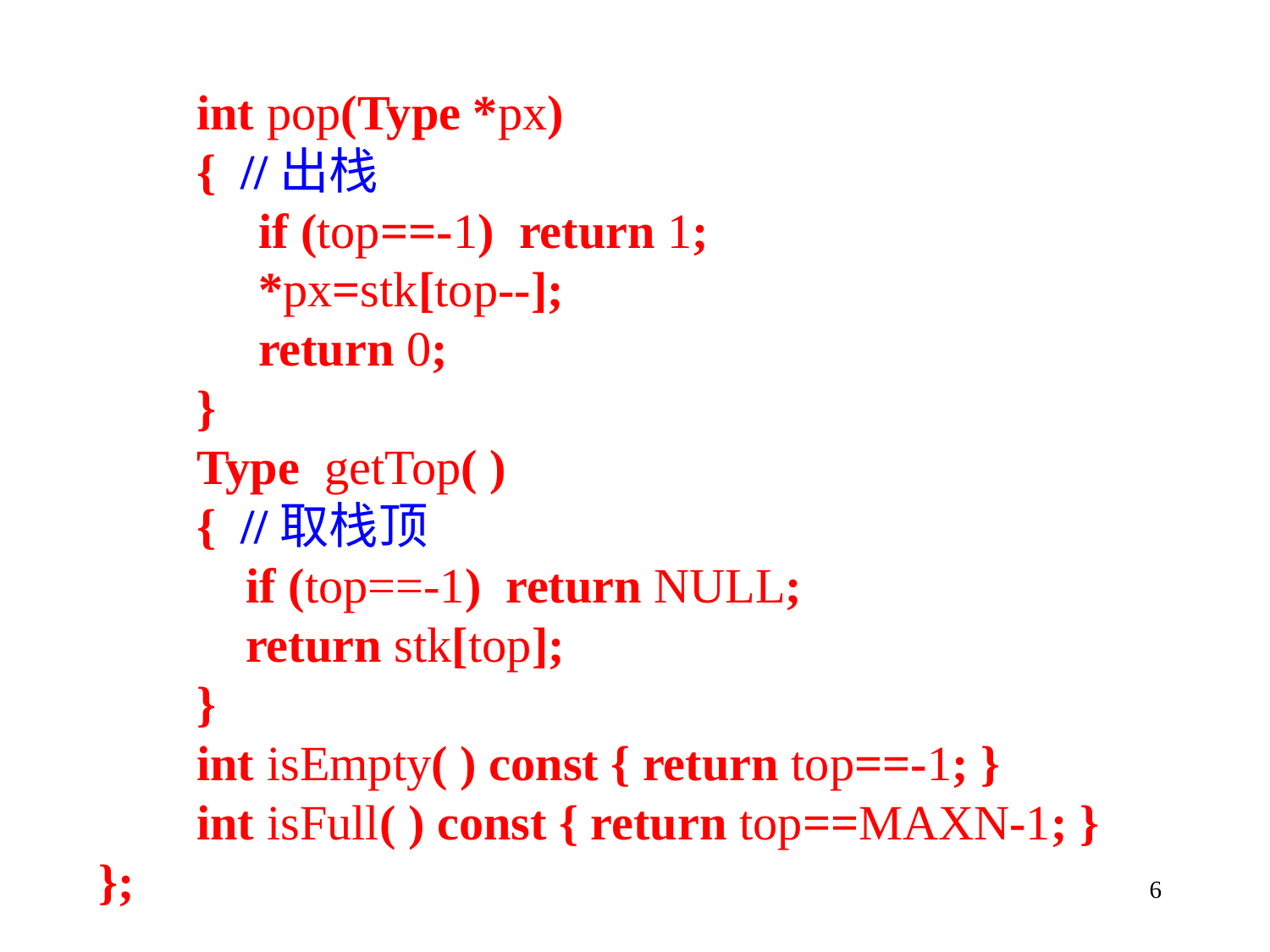

int pop(Type *px)
        {  //出栈
             if (top==-1)  return 1;
             *px=stk[top--];
             return 0;
        }
        Type  getTop( )
        {  //取栈顶
            if (top==-1)  return NULL;
            return stk[top];
        }
        int isEmpty( ) const { return top==-1; }
        int isFull( ) const { return top==MAXN-1; }
};
6